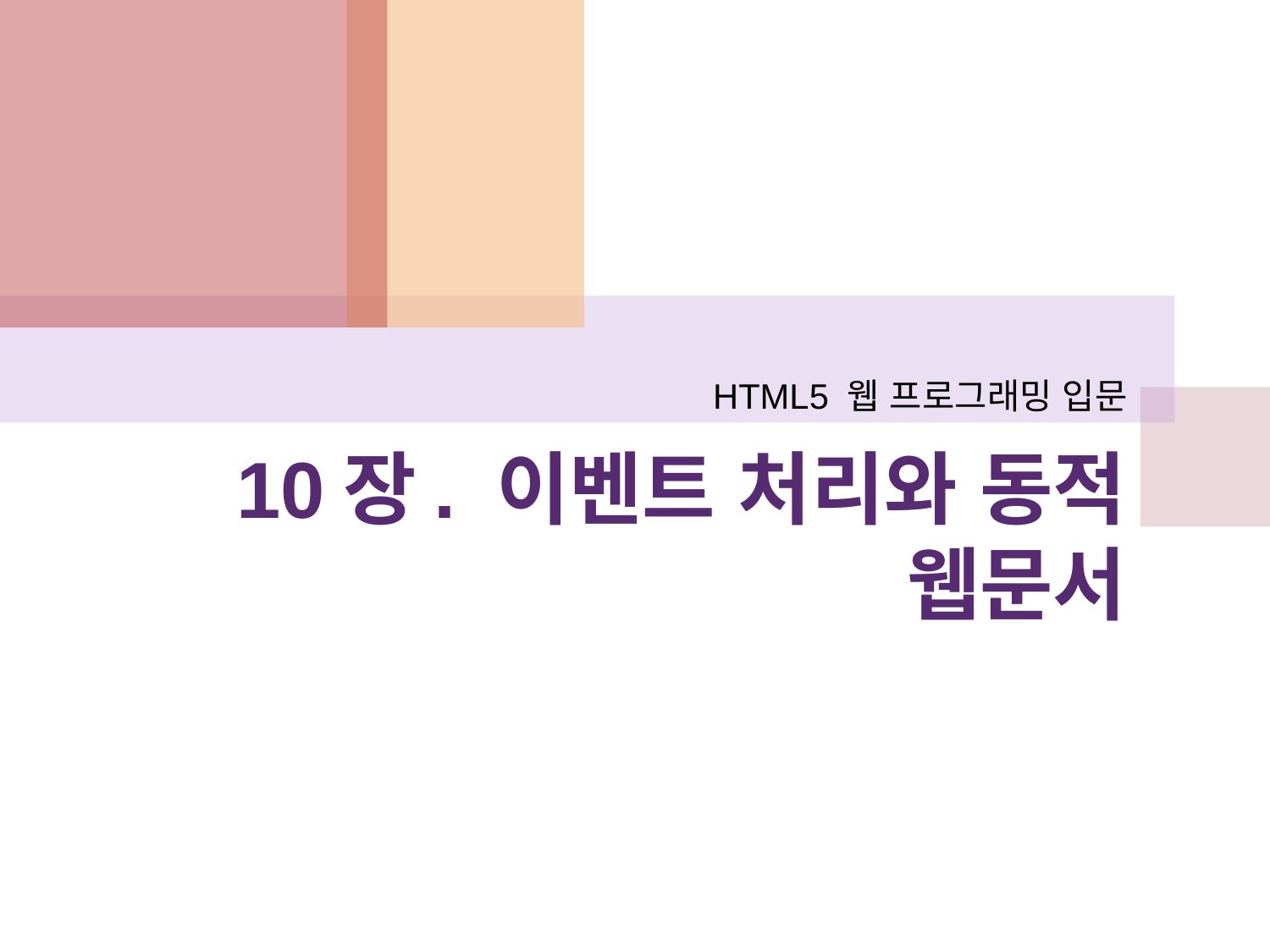

HTML5 웹 프로그래밍 입문
# 10장. 이벤트 처리와 동적 웹문서